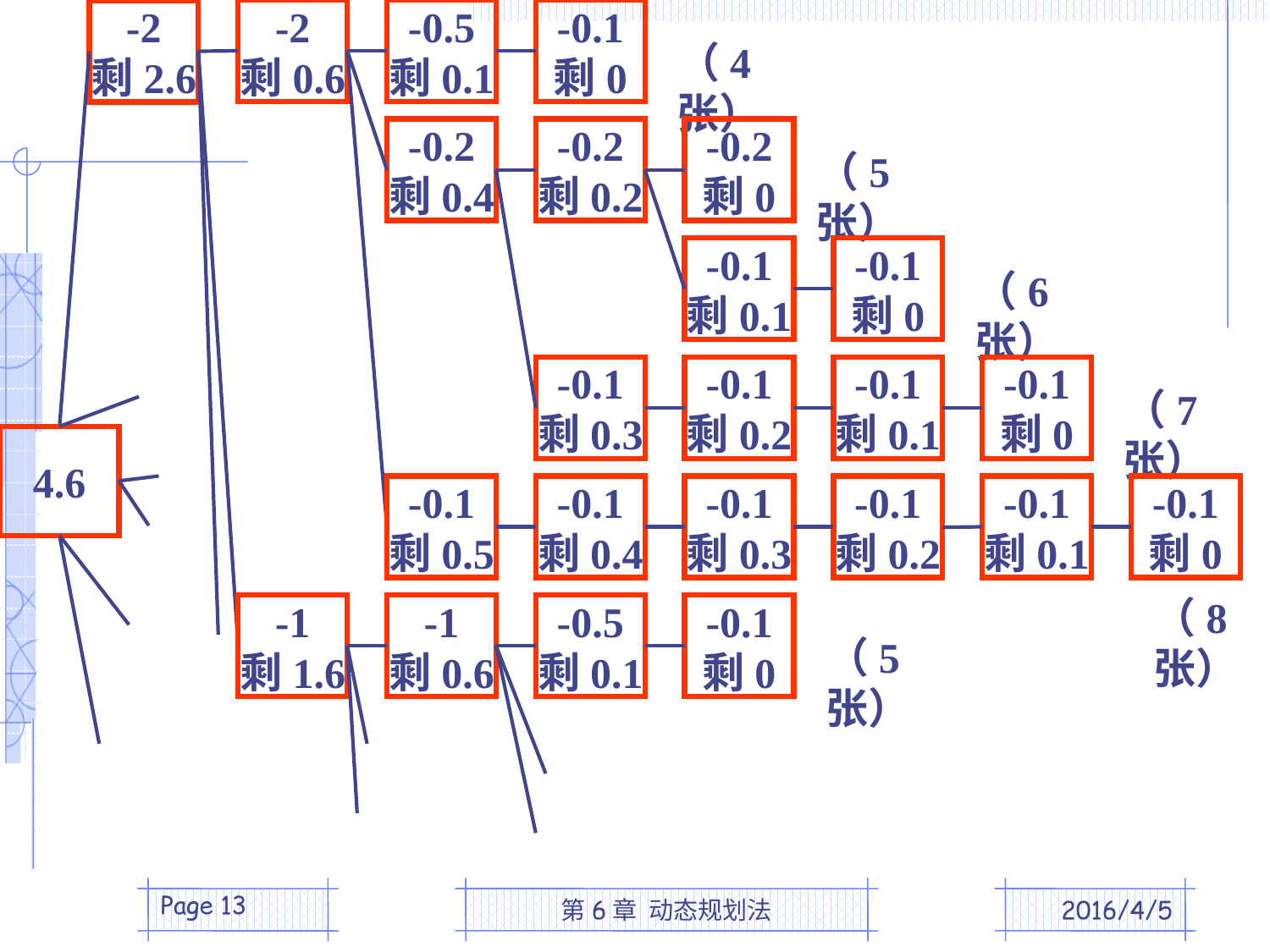

-2
剩2.6
-2
剩0.6
-0.5
剩0.1
-0.1
剩0
（4张）
-0.2
剩0.4
-0.2
剩0.2
-0.2
剩0
（5张）
-0.1
剩0.1
-0.1
剩0
（6张）
-0.1
剩0.3
-0.1
剩0.2
-0.1
剩0.1
-0.1
剩0
（7张）
4.6
-0.1
剩0.5
-0.1
剩0.4
-0.1
剩0.3
-0.1
剩0.2
-0.1
剩0.1
-0.1
剩0
（8张）
-1
剩1.6
-1
剩0.6
-0.5
剩0.1
-0.1
剩0
（5张）
Page 13
第6章  动态规划法
2016/4/5